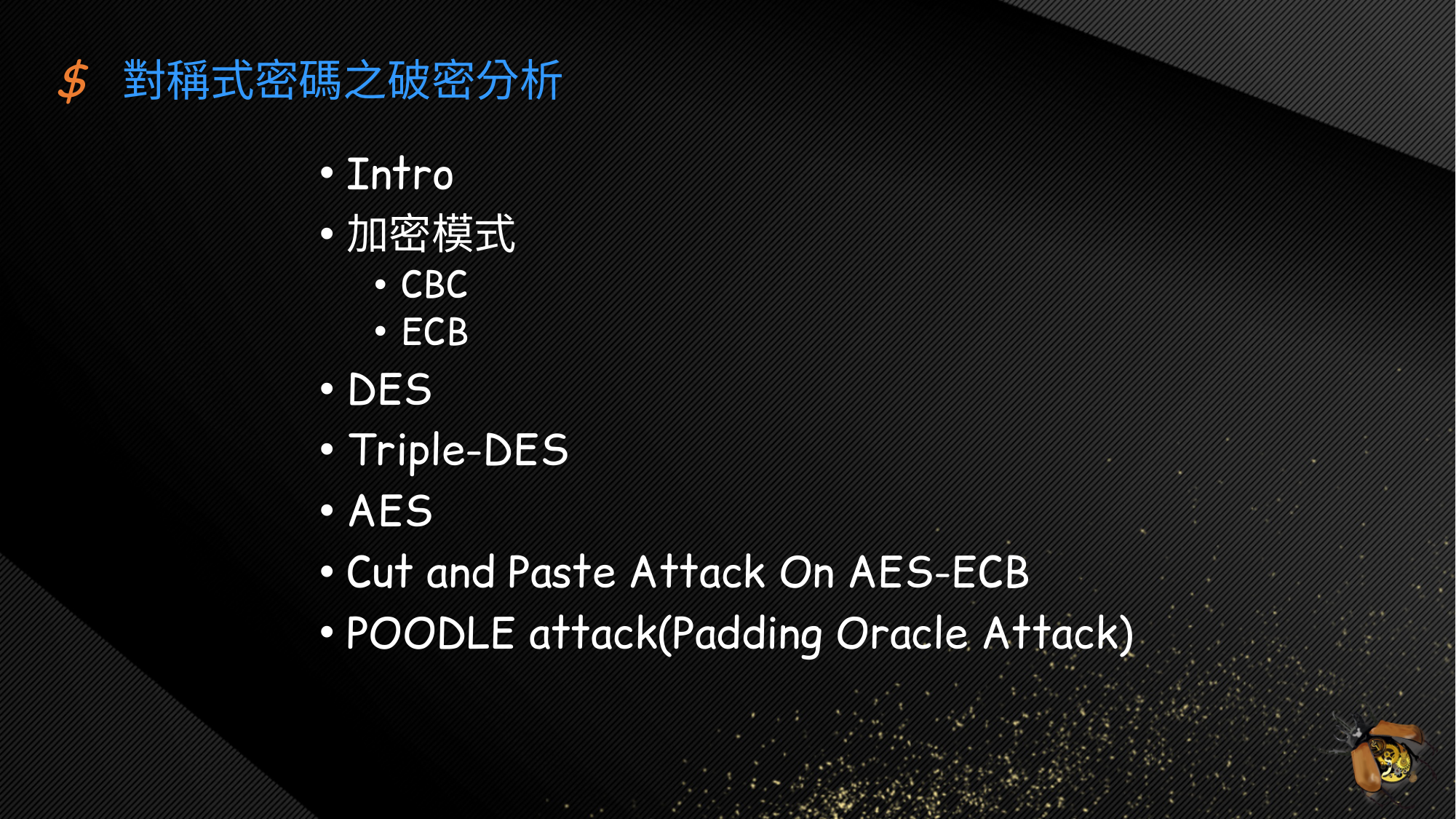

$  對稱式密碼之破密分析
Intro
加密模式
CBC
ECB
DES
Triple-DES
AES
Cut and Paste Attack On AES-ECB
POODLE attack(Padding Oracle Attack)